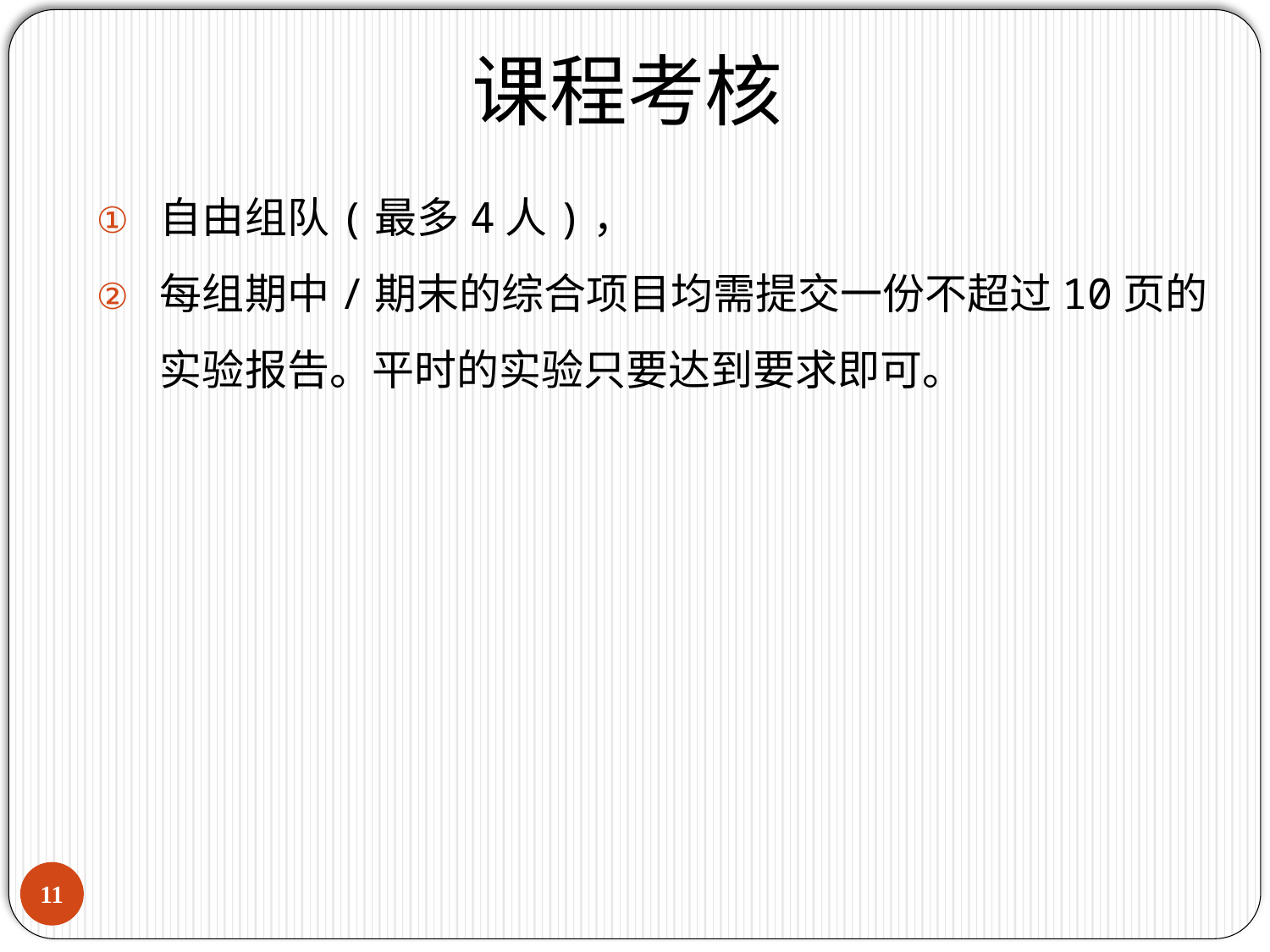

课程考核
自由组队(最多4人)，
每组期中/期末的综合项目均需提交一份不超过10页的实验报告。平时的实验只要达到要求即可。

11